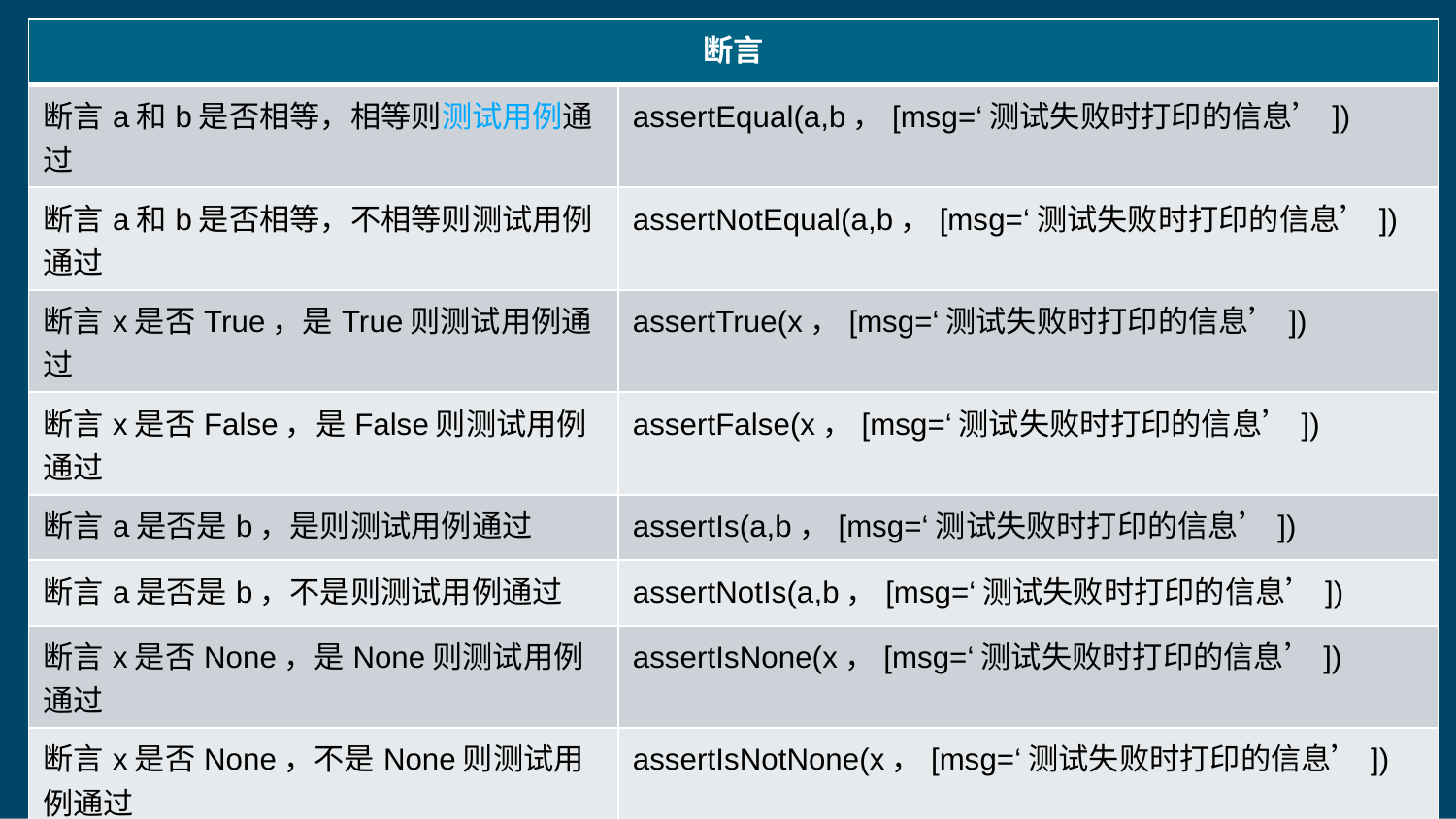

| 断言 |  |
| --- | --- |
| 断言a和b是否相等，相等则测试用例通过 | assertEqual(a,b，[msg=‘测试失败时打印的信息’]) |
| 断言a和b是否相等，不相等则测试用例通过 | assertNotEqual(a,b，[msg=‘测试失败时打印的信息’]) |
| 断言x是否True，是True则测试用例通过 | assertTrue(x，[msg=‘测试失败时打印的信息’]) |
| 断言x是否False，是False则测试用例通过 | assertFalse(x，[msg=‘测试失败时打印的信息’]) |
| 断言a是否是b，是则测试用例通过 | assertIs(a,b，[msg=‘测试失败时打印的信息’]) |
| 断言a是否是b，不是则测试用例通过 | assertNotIs(a,b，[msg=‘测试失败时打印的信息’]) |
| 断言x是否None，是None则测试用例通过 | assertIsNone(x，[msg=‘测试失败时打印的信息’]) |
| 断言x是否None，不是None则测试用例通过 | assertIsNotNone(x，[msg=‘测试失败时打印的信息’]) |
| 断言a是否在b中，在b中则测试用例通过 | assertIn(a,b，[msg=‘测试失败时打印的信息’]) |
| 断言a是否在b中，不在b中则测试用例通过 | assertNotIn(a,b，[msg=‘测试失败时打印的信息’]) |